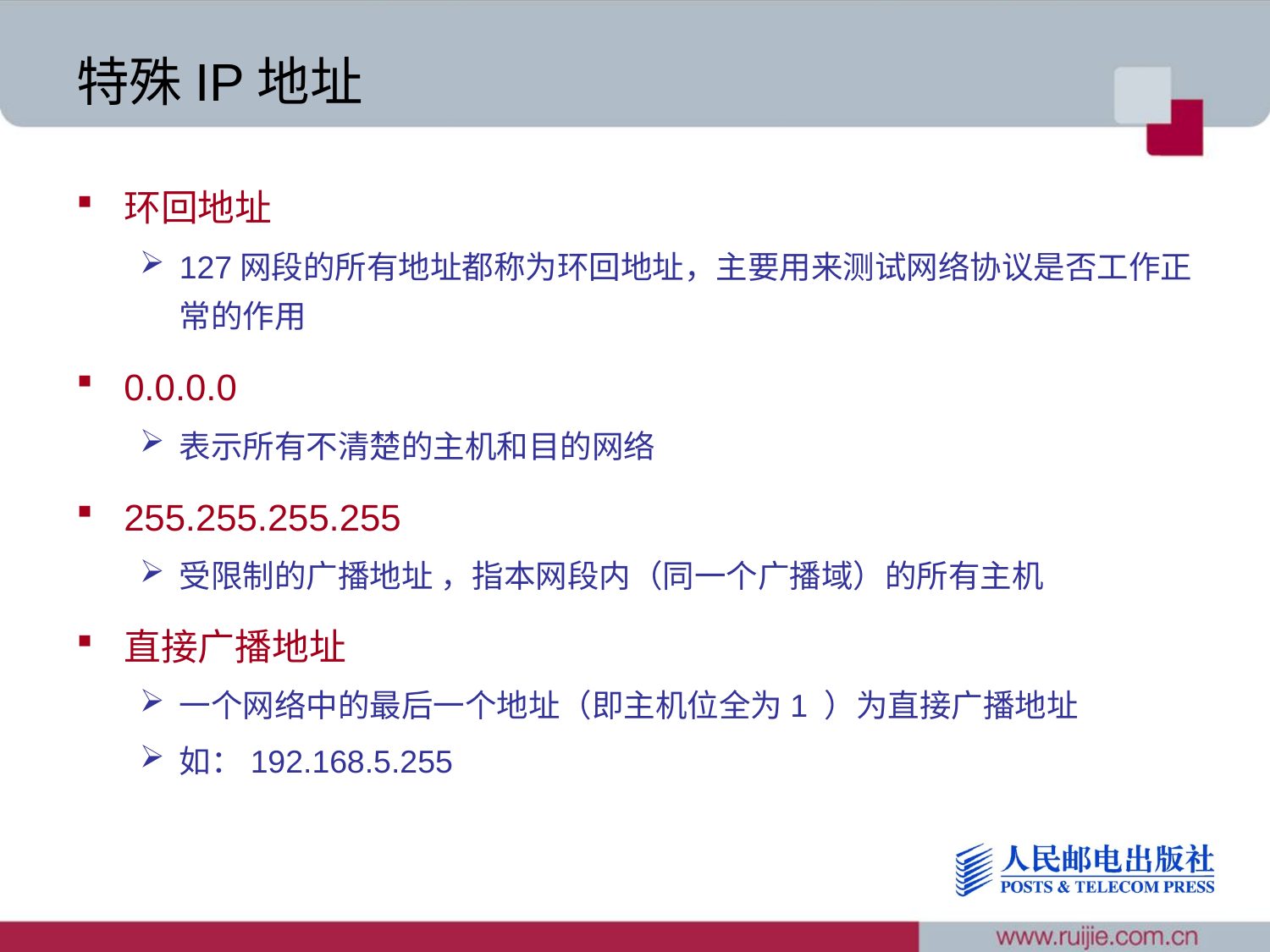

# 特殊IP地址
环回地址
127网段的所有地址都称为环回地址，主要用来测试网络协议是否工作正常的作用
0.0.0.0
表示所有不清楚的主机和目的网络
255.255.255.255
受限制的广播地址 ，指本网段内（同一个广播域）的所有主机
直接广播地址
一个网络中的最后一个地址（即主机位全为1 ）为直接广播地址
如：192.168.5.255